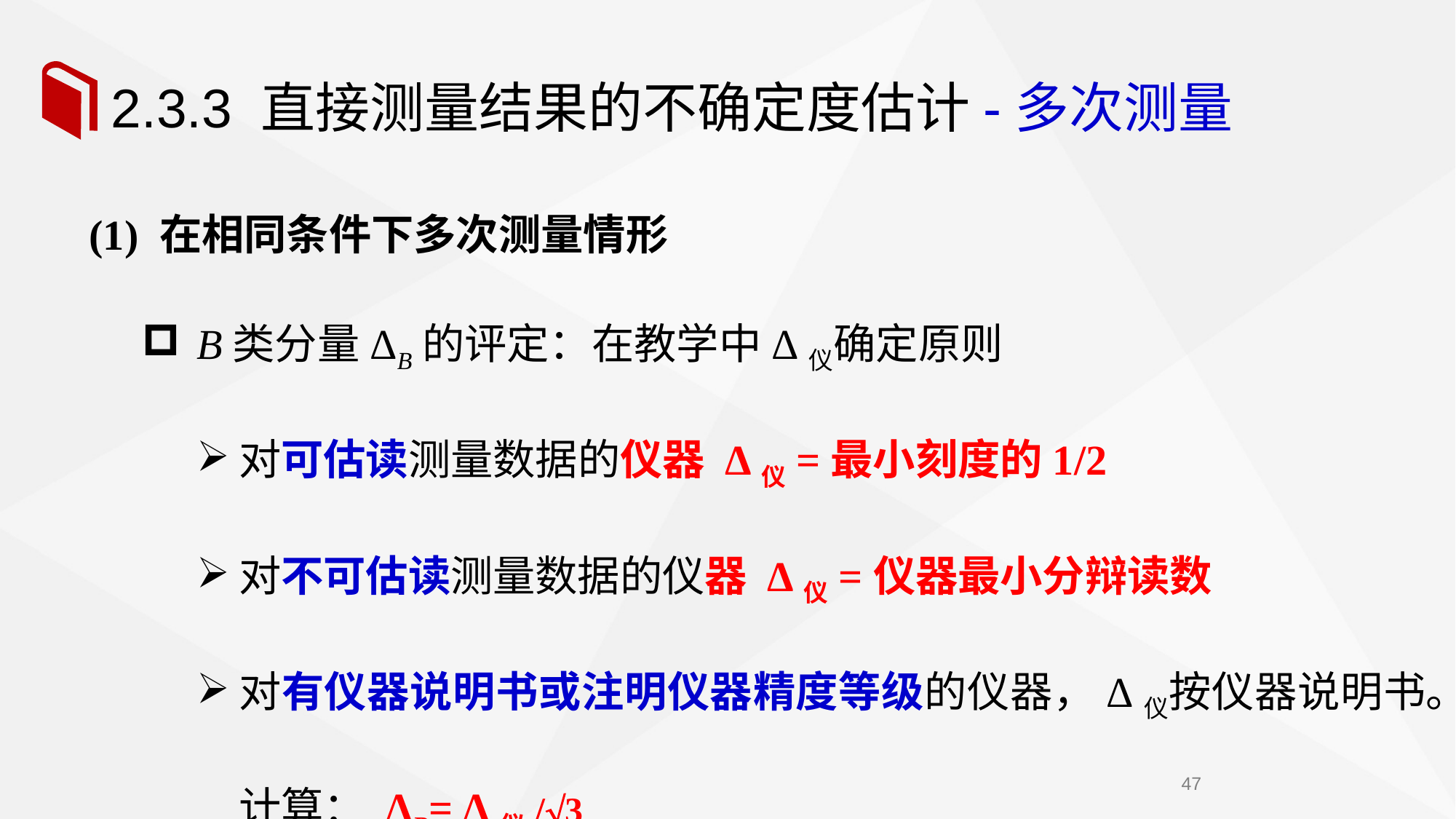

# 2.3.3 直接测量结果的不确定度估计-多次测量
(1) 在相同条件下多次测量情形
B类分量ΔB的评定：在教学中Δ仪确定原则
对可估读测量数据的仪器 Δ仪=最小刻度的1/2
对不可估读测量数据的仪器 Δ仪=仪器最小分辩读数
对有仪器说明书或注明仪器精度等级的仪器，Δ仪按仪器说明书。计算： ΔB= Δ仪/√3
47